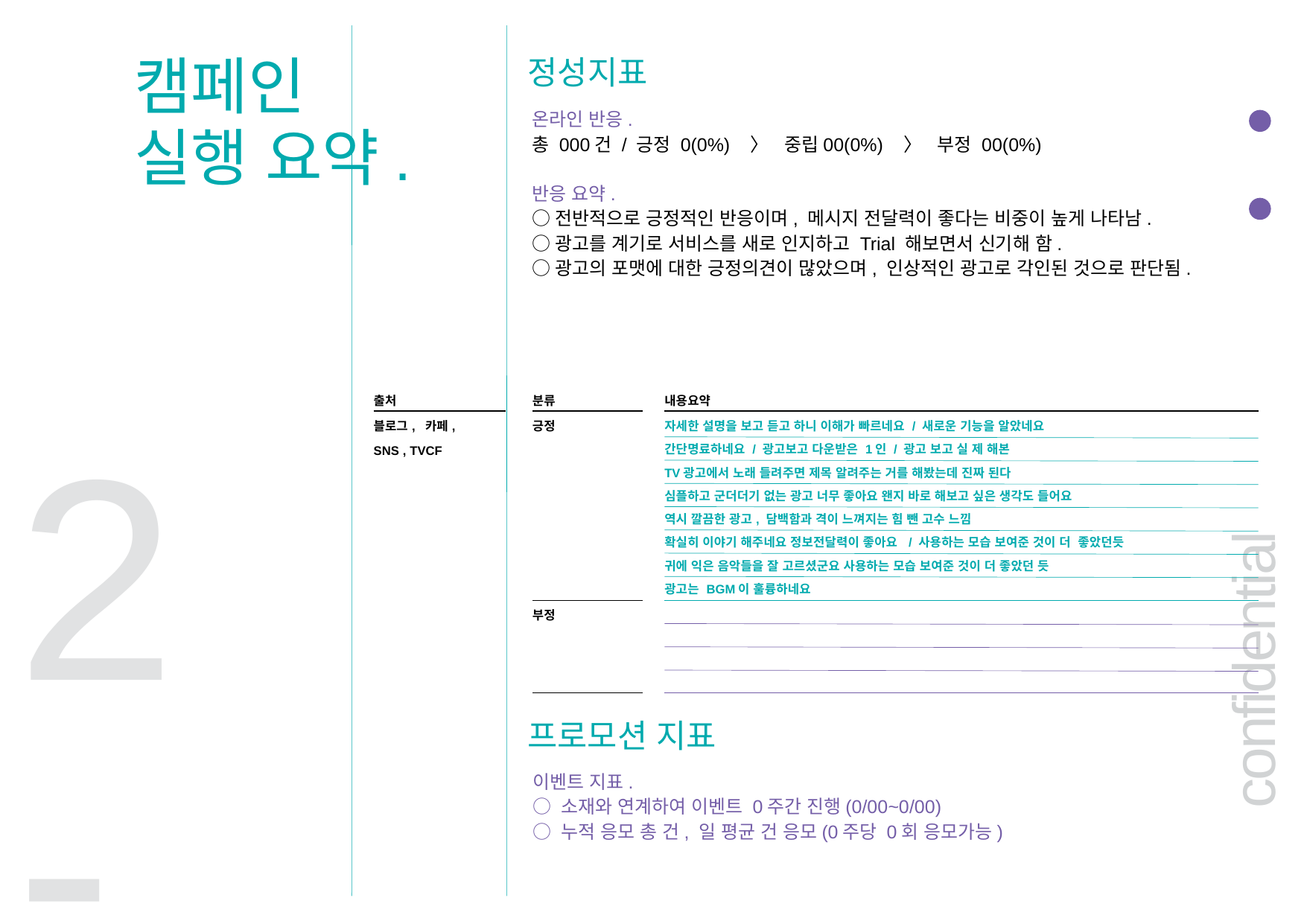

캠페인
실행 요약.
정성지표
온라인 반응.
총 000건 / 긍정 0(0%)   〉   중립00(0%)   〉   부정 00(0%)

반응 요약.
○전반적으로 긍정적인 반응이며, 메시지 전달력이 좋다는 비중이 높게 나타남.
○광고를 계기로 서비스를 새로 인지하고 Trial 해보면서 신기해 함.
○광고의 포맷에 대한 긍정의견이 많았으며, 인상적인 광고로 각인된 것으로 판단됨.
출처
분류
내용요약
| 블로그, 카페, SNS , TVCF |
| --- |
|  |
| 긍정 |
| --- |
| 부정 |
|  |
| 자세한 설명을 보고 듣고 하니 이해가 빠르네요 / 새로운 기능을 알았네요 간단명료하네요 / 광고보고 다운받은 1인 / 광고 보고 실 제 해본 TV광고에서 노래 들려주면 제목 알려주는 거를 해봤는데 진짜 된다 심플하고 군더더기 없는 광고 너무 좋아요 왠지 바로 해보고 싶은 생각도 들어요 역시 깔끔한 광고, 담백함과 격이 느껴지는 힘 뺀 고수 느낌 확실히 이야기 해주네요 정보전달력이 좋아요 / 사용하는 모습 보여준 것이 더 좋았던듯 귀에 익은 음악들을 잘 고르셨군요 사용하는 모습 보여준 것이 더 좋았던 듯 광고는 BGM이 훌륭하네요 |
| --- |
|  |
|  |
2-2
confidential
프로모션 지표
이벤트 지표.
○ 소재와 연계하여 이벤트 0주간 진행(0/00~0/00)
○ 누적 응모 총 건, 일 평균 건 응모(0주당 0회 응모가능)